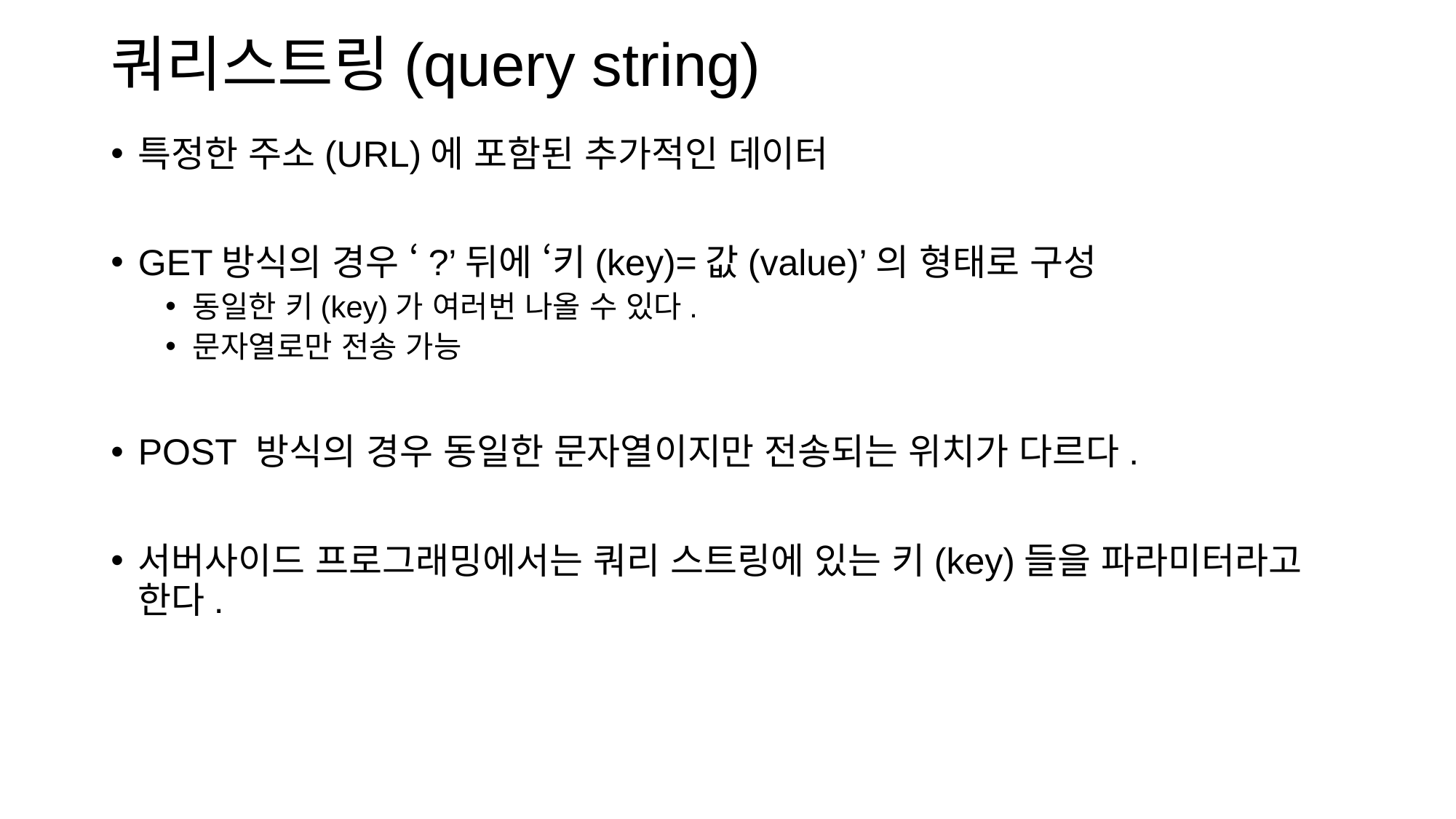

# 쿼리스트링(query string)
특정한 주소(URL)에 포함된 추가적인 데이터

GET방식의 경우 ‘?’뒤에 ‘키(key)=값(value)’의 형태로 구성
동일한 키(key)가 여러번 나올 수 있다.
문자열로만 전송 가능

POST 방식의 경우 동일한 문자열이지만 전송되는 위치가 다르다.

서버사이드 프로그래밍에서는 쿼리 스트링에 있는 키(key)들을 파라미터라고 한다.